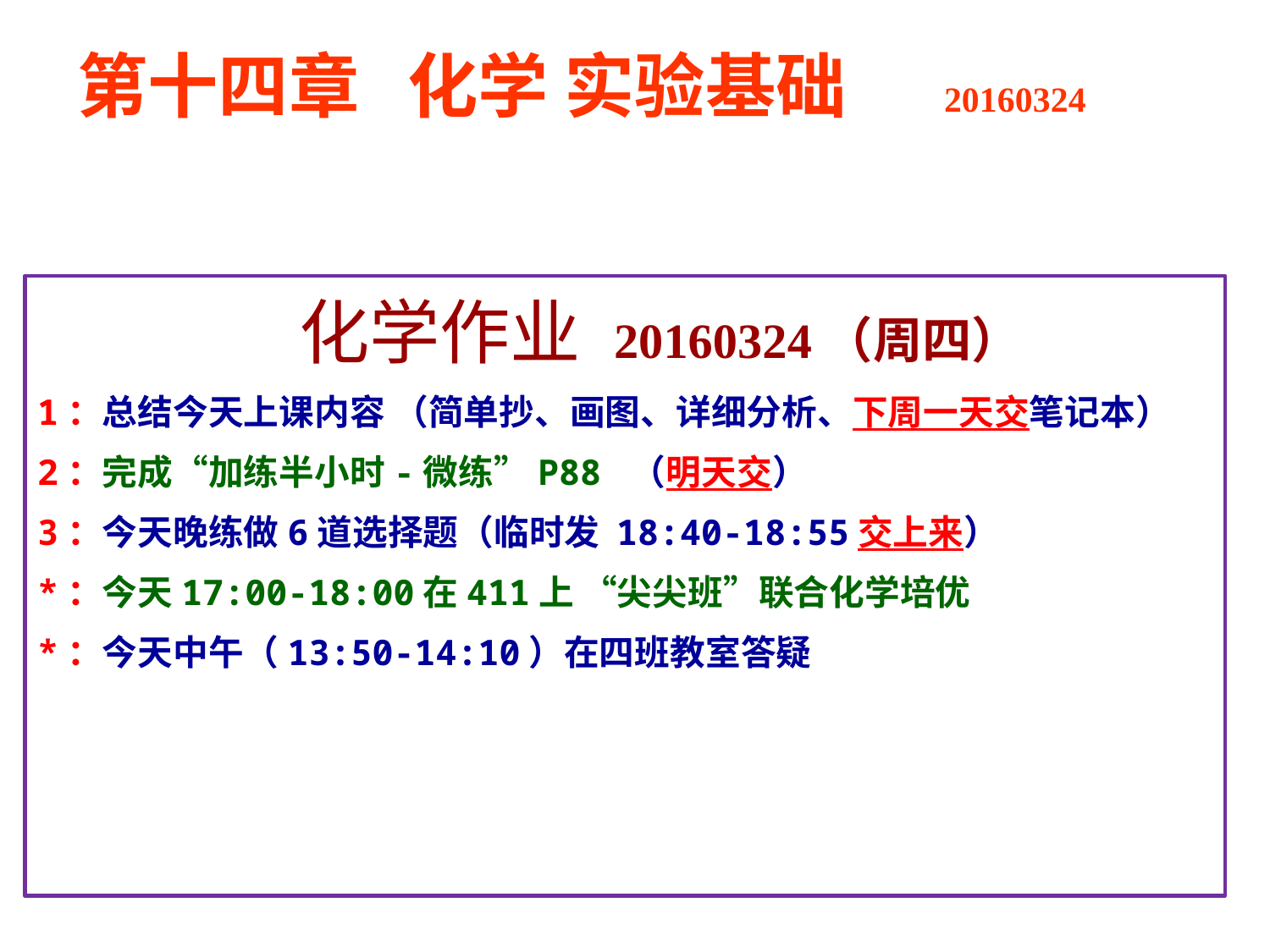

第十四章   化学 实验基础     20160324
          化学作业 20160324（周四）
1：总结今天上课内容 （简单抄、画图、详细分析、下周一天交笔记本）
2：完成“加练半小时-微练”P88 （明天交）
3：今天晚练做6道选择题（临时发 18:40-18:55交上来）
*：今天17:00-18:00在411上 “尖尖班”联合化学培优
*：今天中午（13:50-14:10）在四班教室答疑